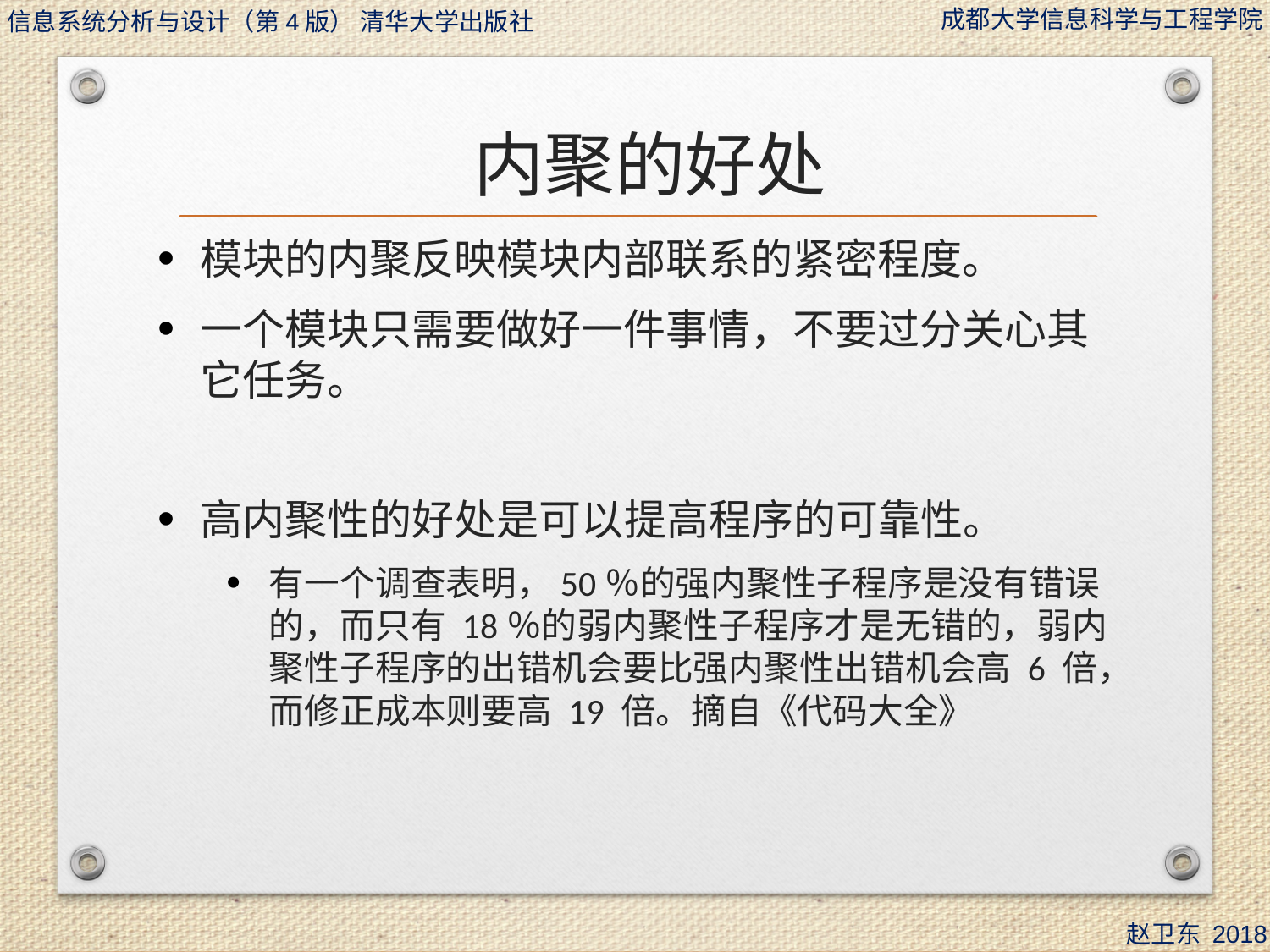

# 内聚的好处
模块的内聚反映模块内部联系的紧密程度。
一个模块只需要做好一件事情，不要过分关心其它任务。

高内聚性的好处是可以提高程序的可靠性。
有一个调查表明，50％的强内聚性子程序是没有错误的，而只有 18％的弱内聚性子程序才是无错的，弱内聚性子程序的出错机会要比强内聚性出错机会高 6 倍，而修正成本则要高 19 倍。摘自《代码大全》